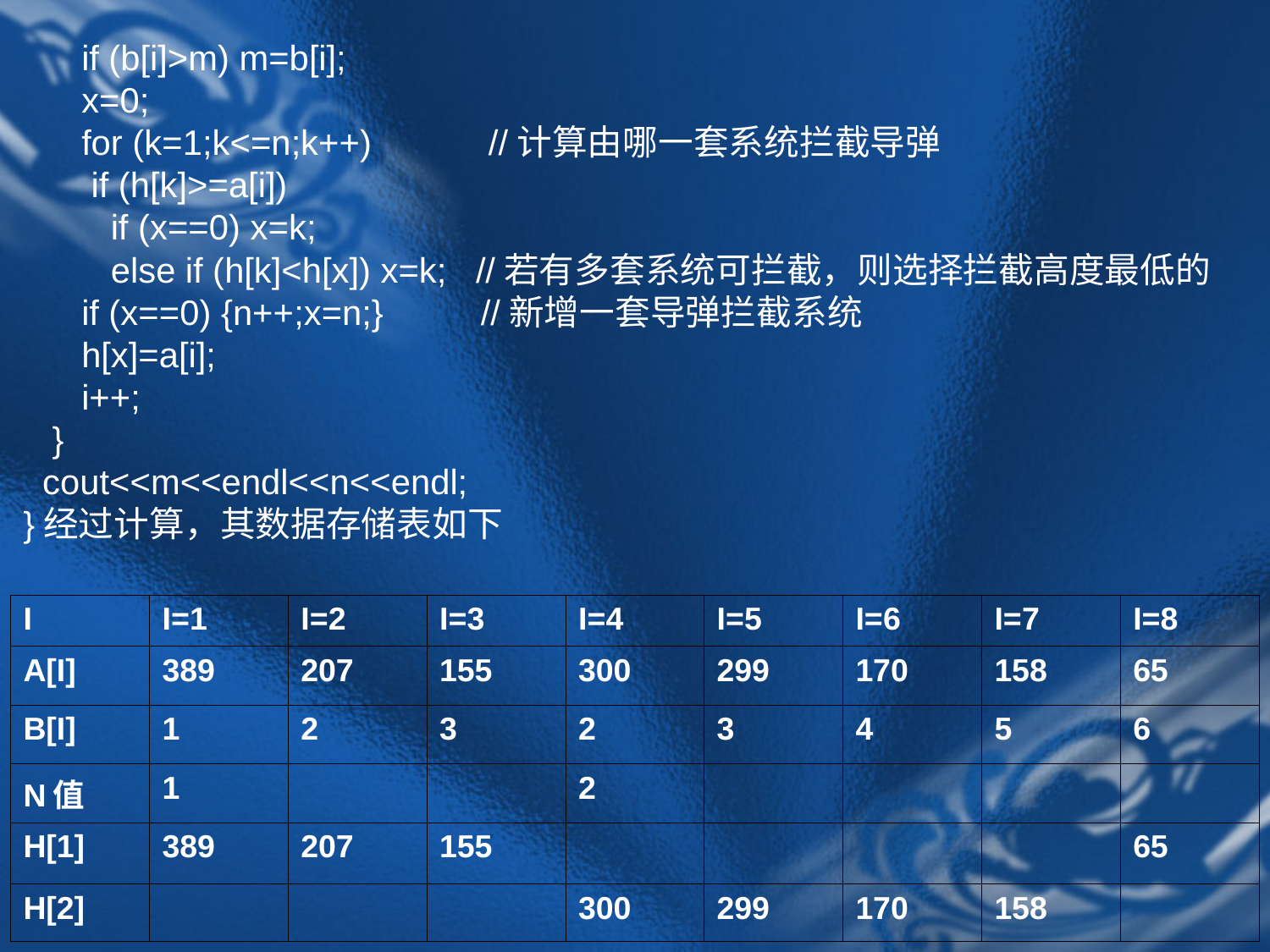

if (b[i]>m) m=b[i];
      x=0;
      for (k=1;k<=n;k++)            //计算由哪一套系统拦截导弹
       if (h[k]>=a[i])
         if (x==0) x=k;
         else if (h[k]<h[x]) x=k;   //若有多套系统可拦截，则选择拦截高度最低的
      if (x==0) {n++;x=n;}          //新增一套导弹拦截系统
      h[x]=a[i];
      i++;
   }
  cout<<m<<endl<<n<<endl;
}经过计算，其数据存储表如下

| I | I=1 | I=2 | I=3 | I=4 | I=5 | I=6 | I=7 | I=8 |
| --- | --- | --- | --- | --- | --- | --- | --- | --- |
| A[I] | 389 | 207 | 155 | 300 | 299 | 170 | 158 | 65 |
| B[I] | 1 | 2 | 3 | 2 | 3 | 4 | 5 | 6 |
| N值 | 1 |  |  | 2 |  |  |  |  |
| H[1] | 389 | 207 | 155 |  |  |  |  | 65 |
| H[2] |  |  |  | 300 | 299 | 170 | 158 |  |